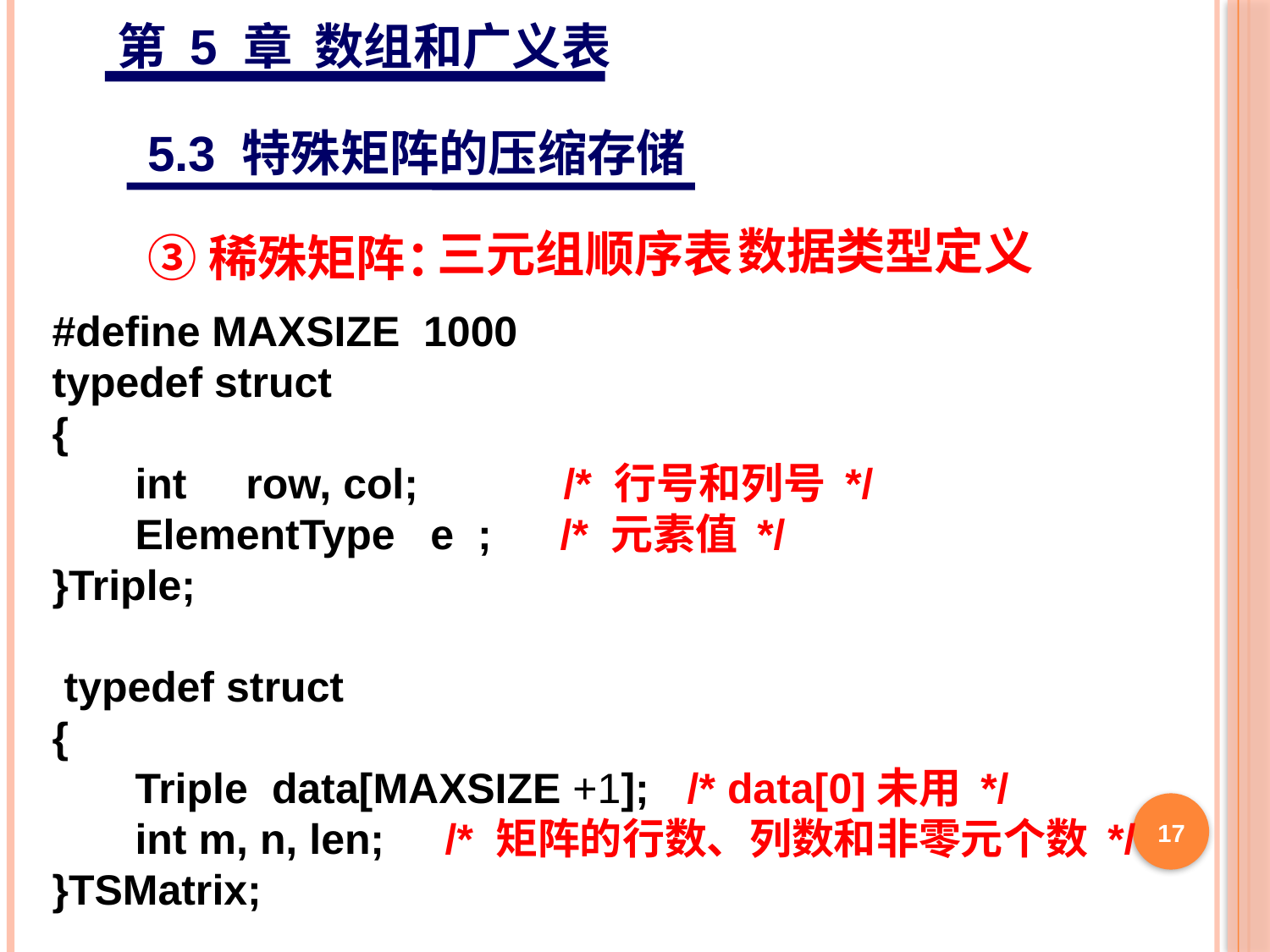

第 5 章  数组和广义表

5.3 特殊矩阵的压缩存储

③稀殊矩阵：
数据类型定义
三元组顺序表
#define MAXSIZE  1000
typedef struct
{
       int     row, col;	           /* 行号和列号 */
       ElementType   e  ;	/* 元素值 */
}Triple;

 typedef struct
{
       Triple  data[MAXSIZE +1];	/* data[0]未用 */
       int m, n, len;	 /* 矩阵的行数、列数和非零元个数 */
}TSMatrix;
17